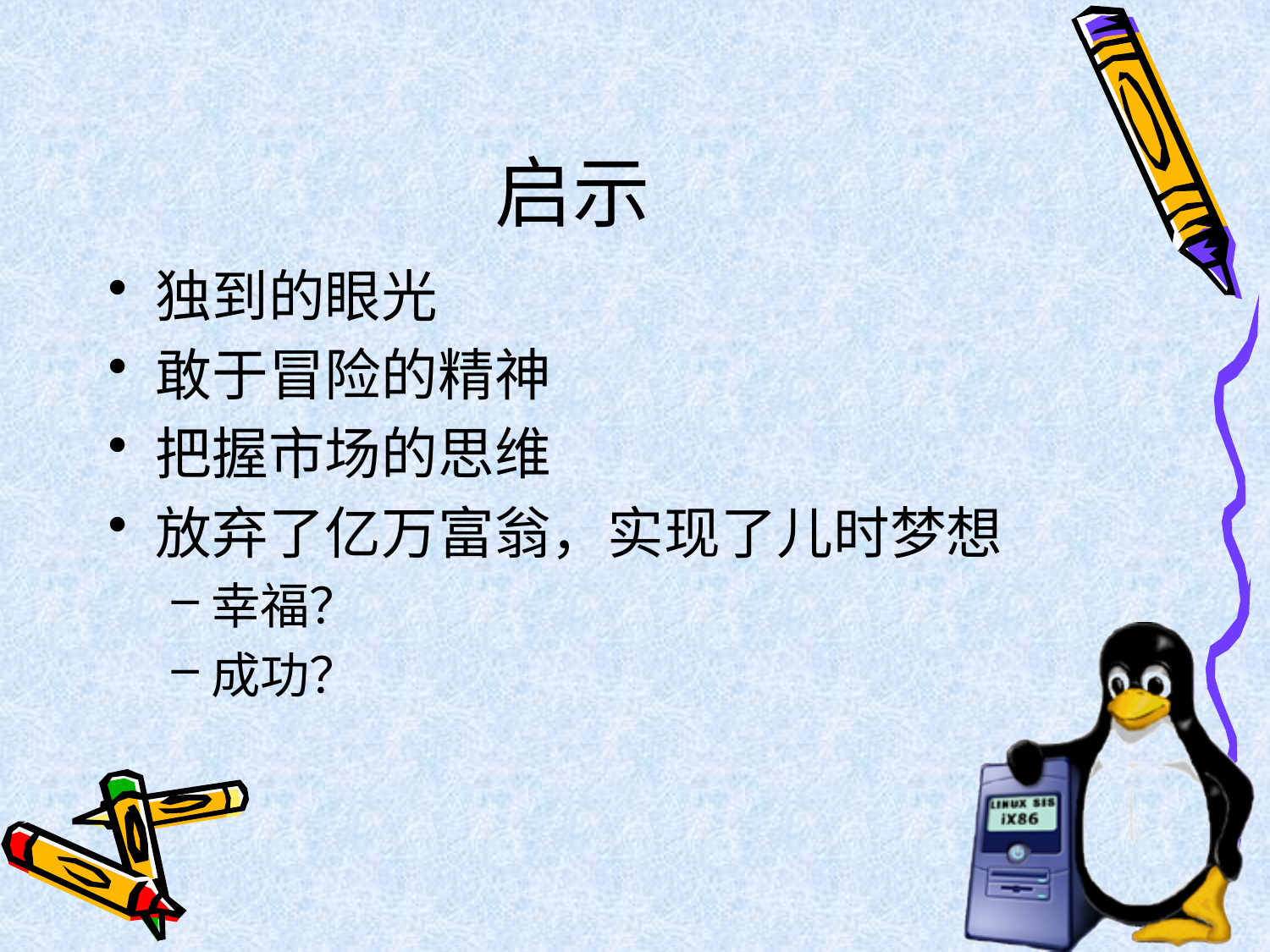

# 启示
独到的眼光
敢于冒险的精神
把握市场的思维
放弃了亿万富翁，实现了儿时梦想
幸福？
成功？